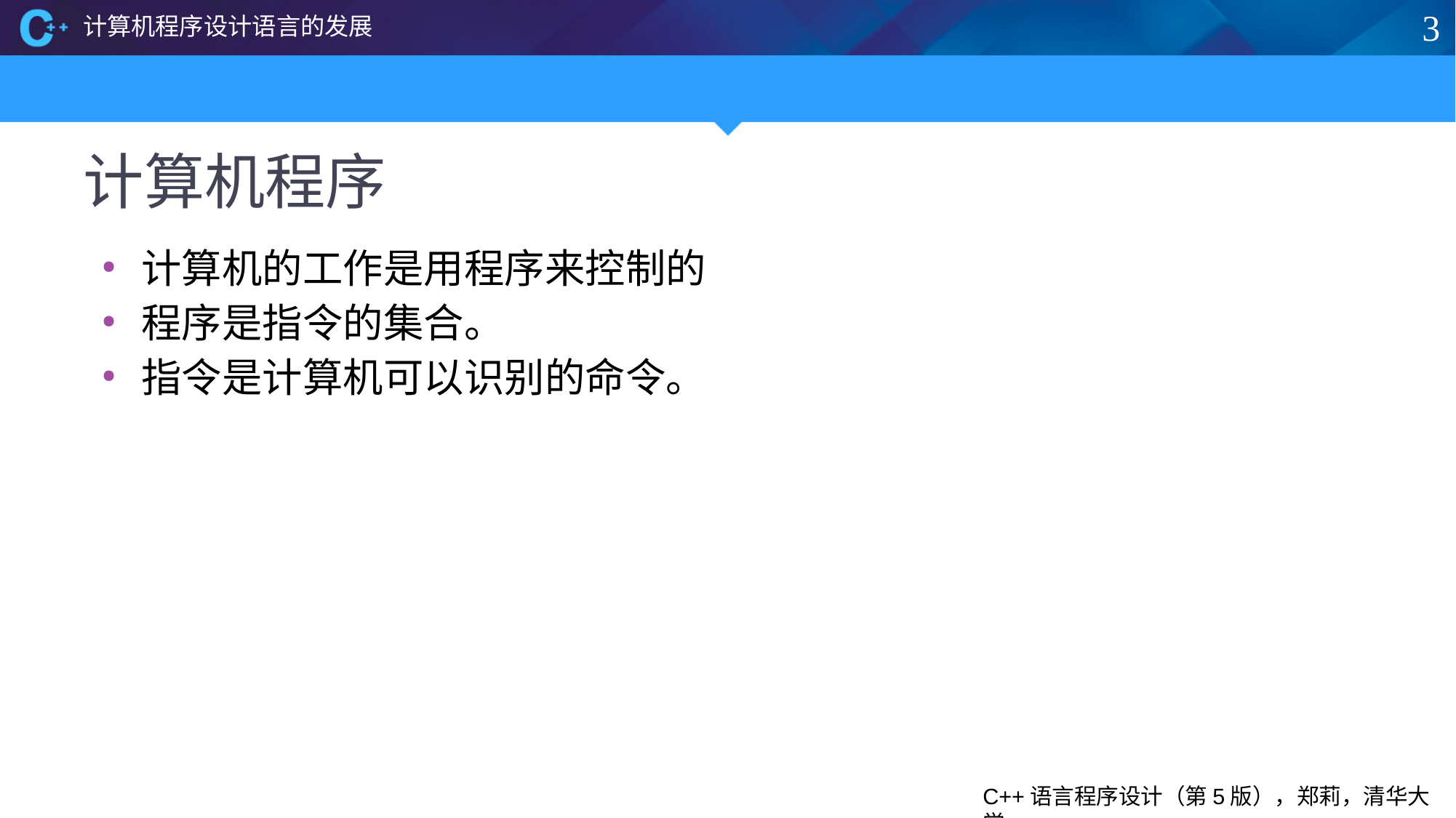

计算机程序设计语言的发展
3
# 计算机程序
计算机的工作是用程序来控制的
程序是指令的集合。
指令是计算机可以识别的命令。